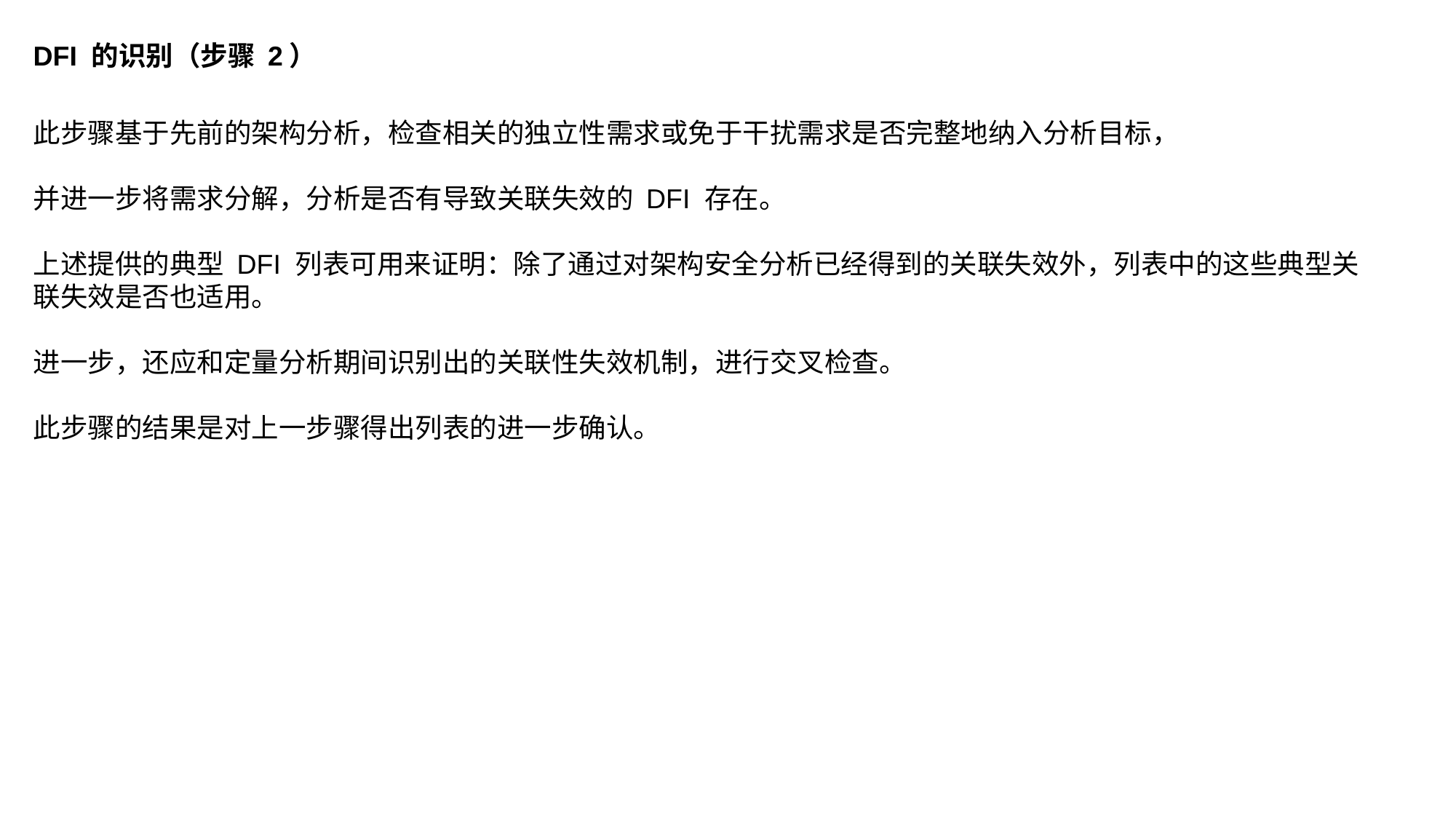

DFI 的识别（步骤 2）
此步骤基于先前的架构分析，检查相关的独立性需求或免于干扰需求是否完整地纳入分析目标，

并进一步将需求分解，分析是否有导致关联失效的 DFI 存在。

上述提供的典型 DFI 列表可用来证明：除了通过对架构安全分析已经得到的关联失效外，列表中的这些典型关联失效是否也适用。

进一步，还应和定量分析期间识别出的关联性失效机制，进行交叉检查。
此步骤的结果是对上一步骤得出列表的进一步确认。